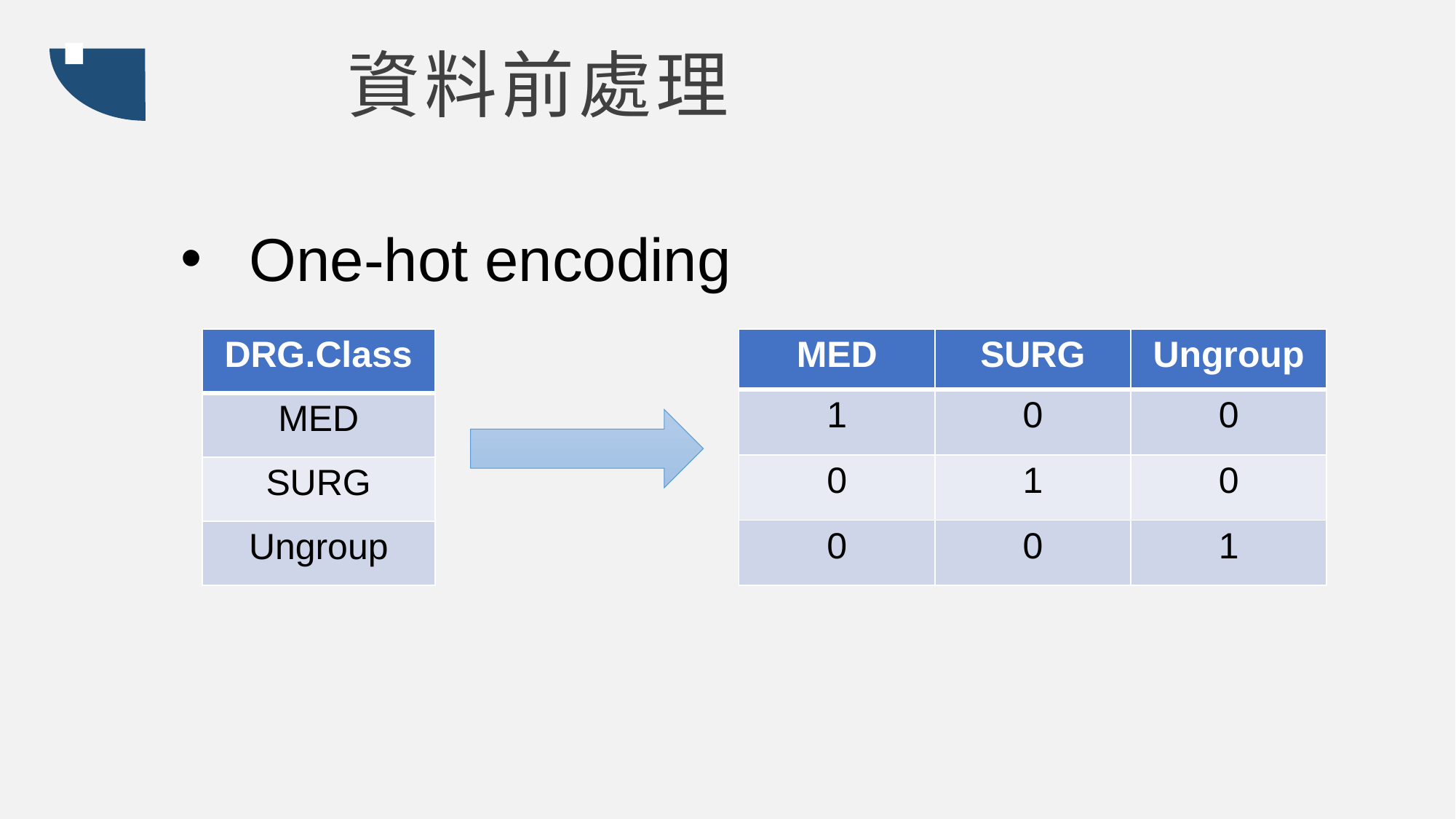

資料前處理

One-hot encoding

| DRG.Class |
| --- |
| MED |
| SURG |
| Ungroup |
| MED | SURG | Ungroup |
| --- | --- | --- |
| 1 | 0 | 0 |
| 0 | 1 | 0 |
| 0 | 0 | 1 |